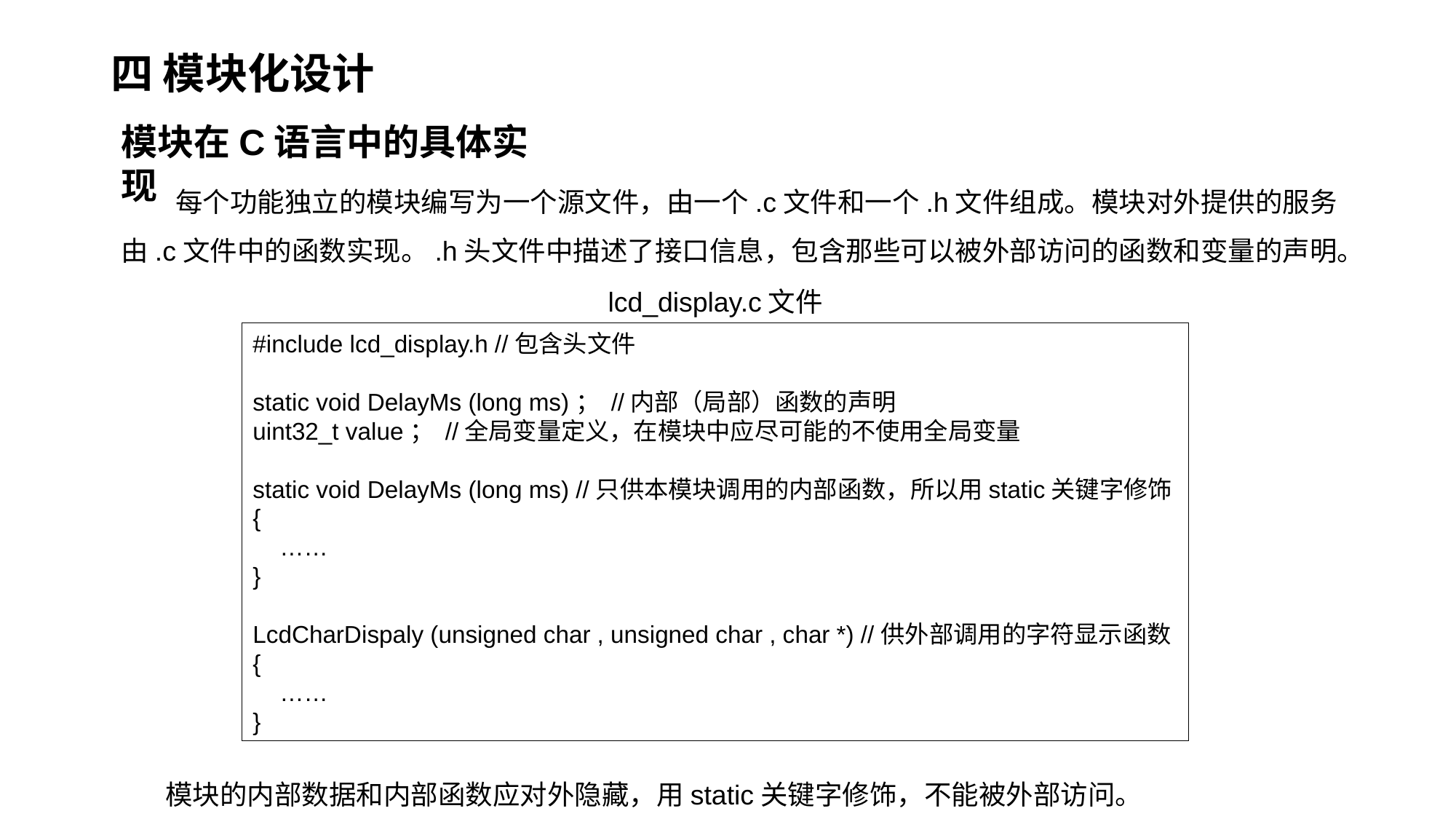

# 四 模块化设计
模块在C语言中的具体实现
每个功能独立的模块编写为一个源文件，由一个.c文件和一个.h文件组成。模块对外提供的服务由.c文件中的函数实现。.h头文件中描述了接口信息，包含那些可以被外部访问的函数和变量的声明。
lcd_display.c文件
#include lcd_display.h //包含头文件

static void DelayMs (long ms)； //内部（局部）函数的声明
uint32_t value； //全局变量定义，在模块中应尽可能的不使用全局变量

static void DelayMs (long ms) //只供本模块调用的内部函数，所以用static关键字修饰
{
    ……
}

LcdCharDispaly (unsigned char , unsigned char , char *) //供外部调用的字符显示函数
{
    ……
}
模块的内部数据和内部函数应对外隐藏，用static关键字修饰，不能被外部访问。